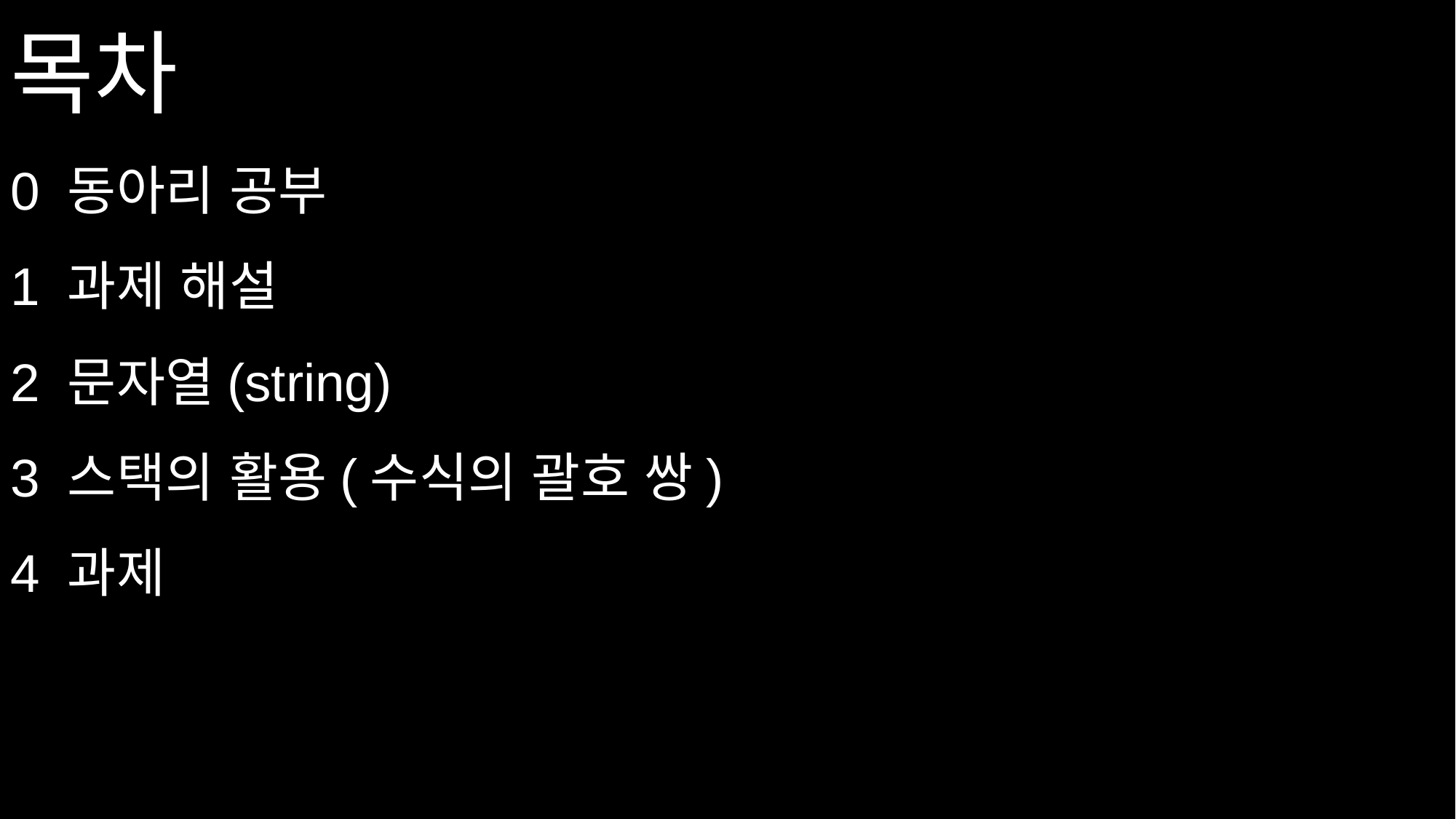

목차
0 동아리 공부
1 과제 해설
2 문자열(string)
3 스택의 활용(수식의 괄호 쌍)
4 과제